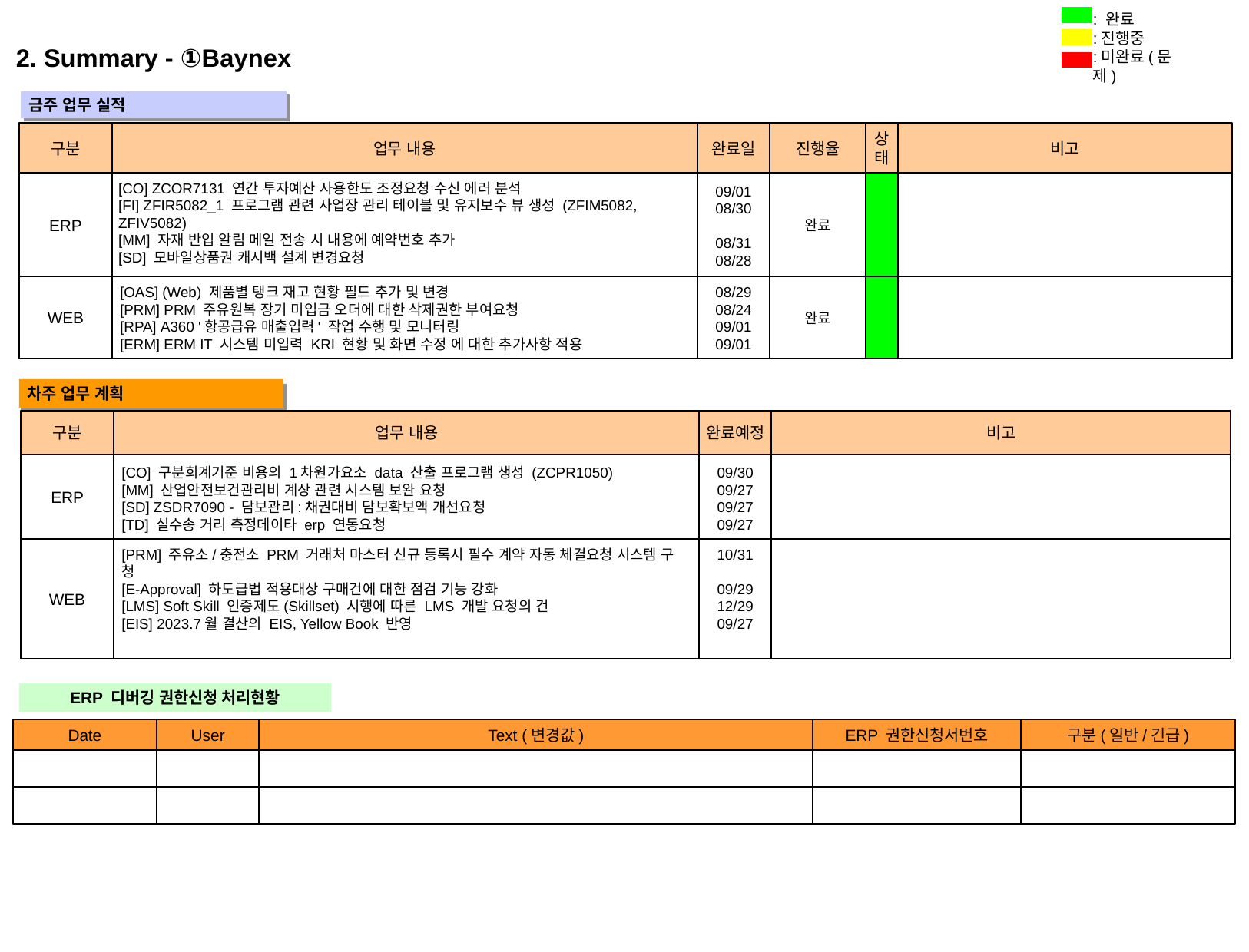

: 완료
:진행중
:미완료(문제)
2. Summary - ①Baynex

 금주 업무 실적
" "
구분
업무 내용
완료일
진행율
상
태
비고

ERP

완료

[CO] ZCOR7131 연간 투자예산 사용한도 조정요청 수신 에러 분석
[FI] ZFIR5082_1 프로그램 관련 사업장 관리 테이블 및 유지보수 뷰 생성 (ZFIM5082,
ZFIV5082)
[MM] 자재 반입 알림 메일 전송 시 내용에 예약번호 추가
[SD] 모바일상품권 캐시백 설계 변경요청
09/01
08/30
08/31
08/28

WEB

완료

[OAS] (Web) 제품별 탱크 재고 현황 필드 추가 및 변경
[PRM] PRM 주유원복 장기 미입금 오더에 대한 삭제권한 부여요청
[RPA] A360 '항공급유 매출입력' 작업 수행 및 모니터링
[ERM] ERM IT 시스템 미입력 KRI 현황 및 화면 수정 에 대한 추가사항 적용
08/29
08/24
09/01
09/01

 차주 업무 계획
" "
구분
업무 내용
완료예정
비고

ERP

[CO] 구분회계기준 비용의 1차원가요소 data 산출 프로그램 생성 (ZCPR1050)
[MM] 산업안전보건관리비 계상 관련 시스템 보완 요청
[SD] ZSDR7090 - 담보관리:채권대비 담보확보액 개선요청
[TD] 실수송 거리 측정데이타 erp 연동요청
09/30
09/27
09/27
09/27

WEB

[PRM] 주유소/충전소 PRM 거래처 마스터 신규 등록시 필수 계약 자동 체결요청 시스템 구
청
[E-Approval] 하도급법 적용대상 구매건에 대한 점검 기능 강화
[LMS] Soft Skill 인증제도(Skillset) 시행에 따른 LMS 개발 요청의 건
[EIS] 2023.7월 결산의 EIS, Yellow Book 반영
10/31
09/29
12/29
09/27

ERP 디버깅 권한신청 처리현황
Date
User
Text (변경값)
ERP 권한신청서번호
구분(일반/긴급)